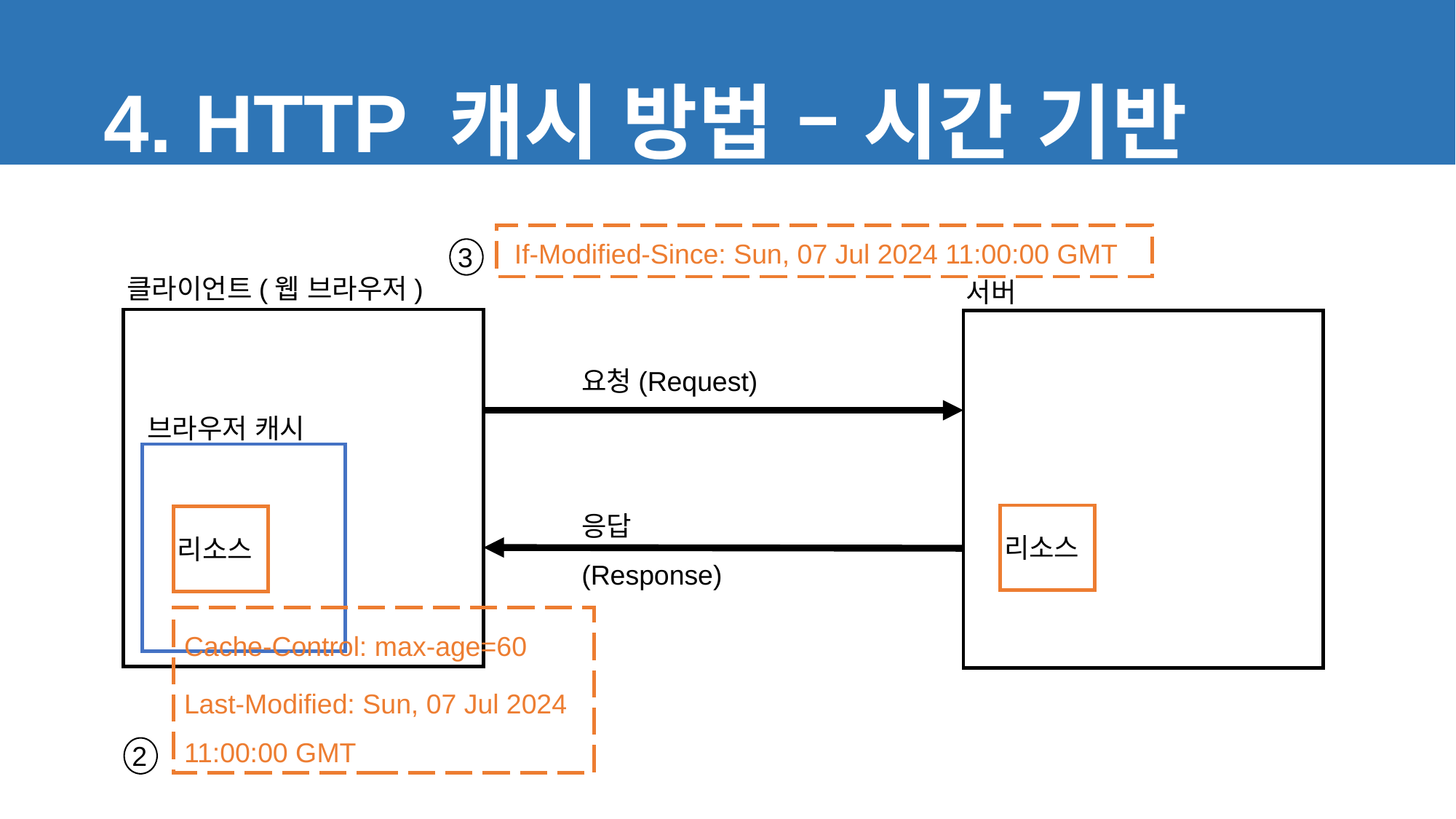

4. HTTP 캐시 방법 – 시간 기반

If-Modified-Since: Sun, 07 Jul 2024 11:00:00 GMT

3

클라이언트(웹 브라우저)
서버

요청(Request)
브라우저 캐시

응답(Response)

리소스

리소스
Cache-Control: max-age=60

Last-Modified: Sun, 07 Jul 2024 11:00:00 GMT
2